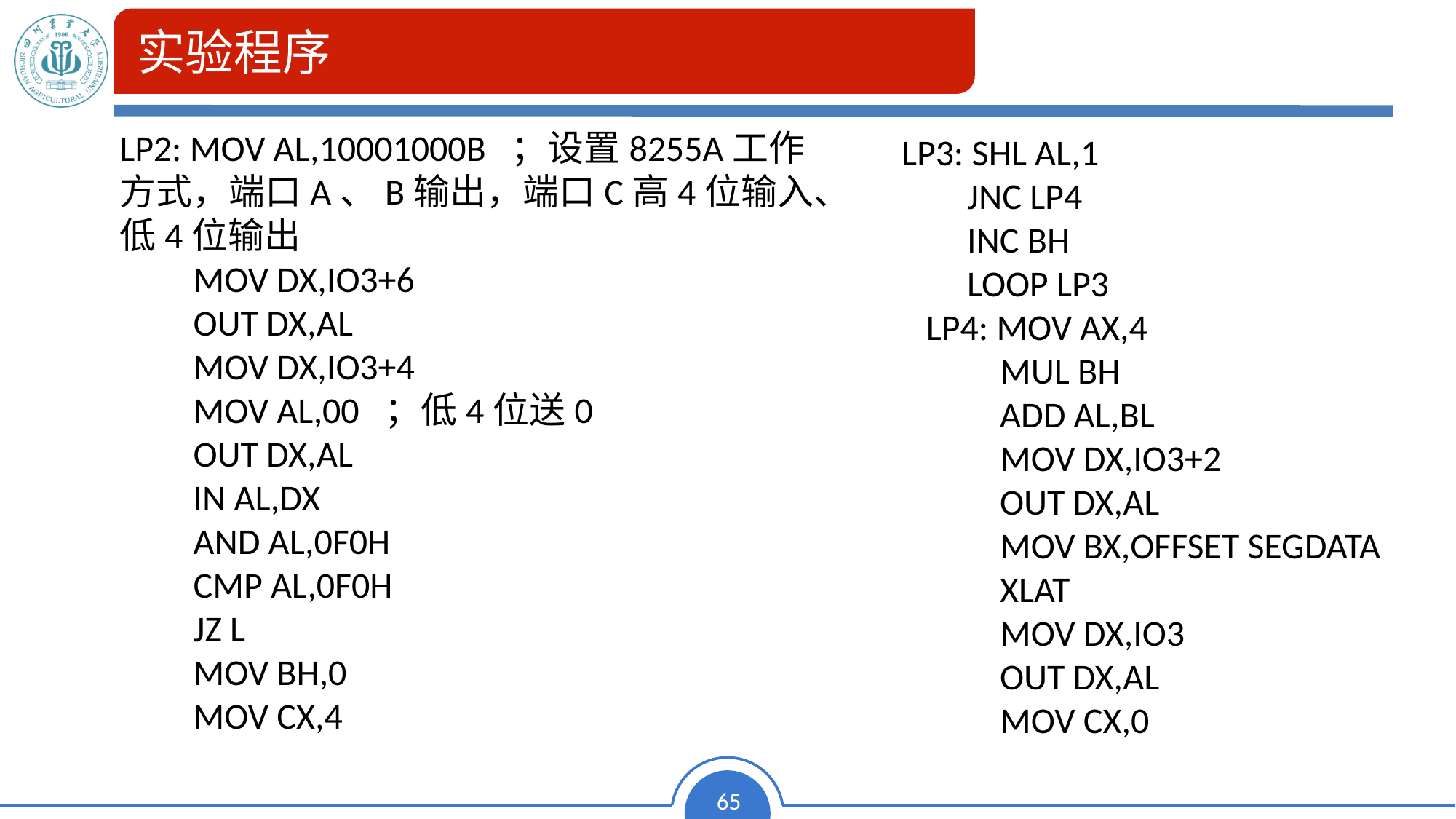

# 实验程序
LP2: MOV AL,10001000B  ；设置8255A工作方式，端口A、B输出，端口C高4位输入、低4位输出
         MOV DX,IO3+6
         OUT DX,AL
         MOV DX,IO3+4
         MOV AL,00  ；低4位送0
         OUT DX,AL
         IN AL,DX
         AND AL,0F0H
         CMP AL,0F0H
         JZ L
         MOV BH,0
         MOV CX,4
LP3: SHL AL,1
        JNC LP4
        INC BH
        LOOP LP3
   LP4: MOV AX,4
            MUL BH
            ADD AL,BL
            MOV DX,IO3+2
            OUT DX,AL
            MOV BX,OFFSET SEGDATA
            XLAT
            MOV DX,IO3
            OUT DX,AL
            MOV CX,0